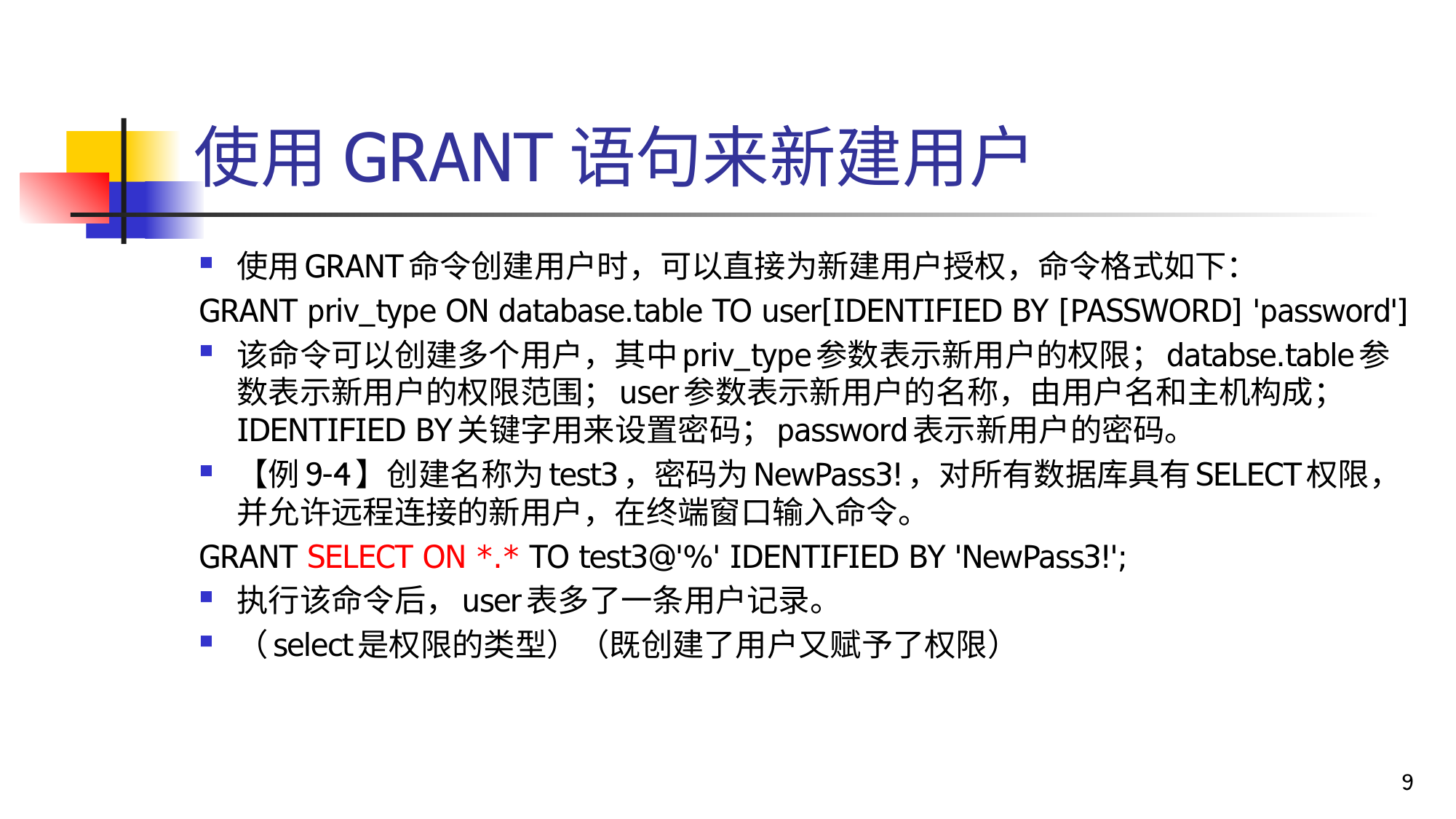

# 使用GRANT语句来新建用户
使用GRANT命令创建用户时，可以直接为新建用户授权，命令格式如下：
GRANT priv_type ON database.table TO user[IDENTIFIED BY [PASSWORD] 'password']
该命令可以创建多个用户，其中priv_type参数表示新用户的权限；databse.table参数表示新用户的权限范围；user参数表示新用户的名称，由用户名和主机构成；IDENTIFIED BY关键字用来设置密码；password表示新用户的密码。
【例9-4】创建名称为test3，密码为NewPass3!，对所有数据库具有SELECT权限，并允许远程连接的新用户，在终端窗口输入命令。
GRANT SELECT ON *.* TO test3@'%' IDENTIFIED BY 'NewPass3!';
执行该命令后，user表多了一条用户记录。
（select是权限的类型）（既创建了用户又赋予了权限）

9